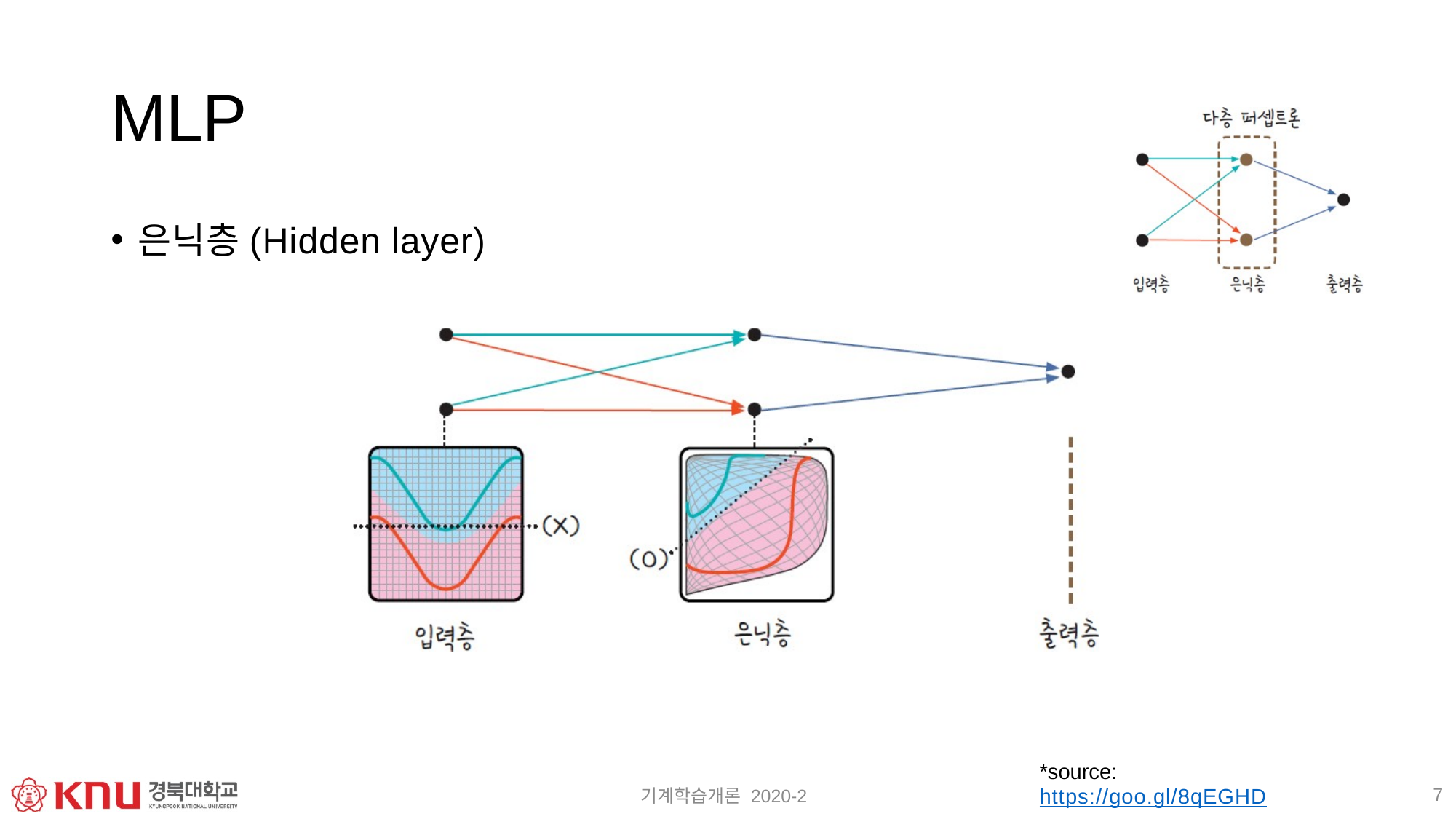

MLP
은닉층(Hidden layer)

*source: https://goo.gl/8qEGHD
7
기계학습개론 2020-2